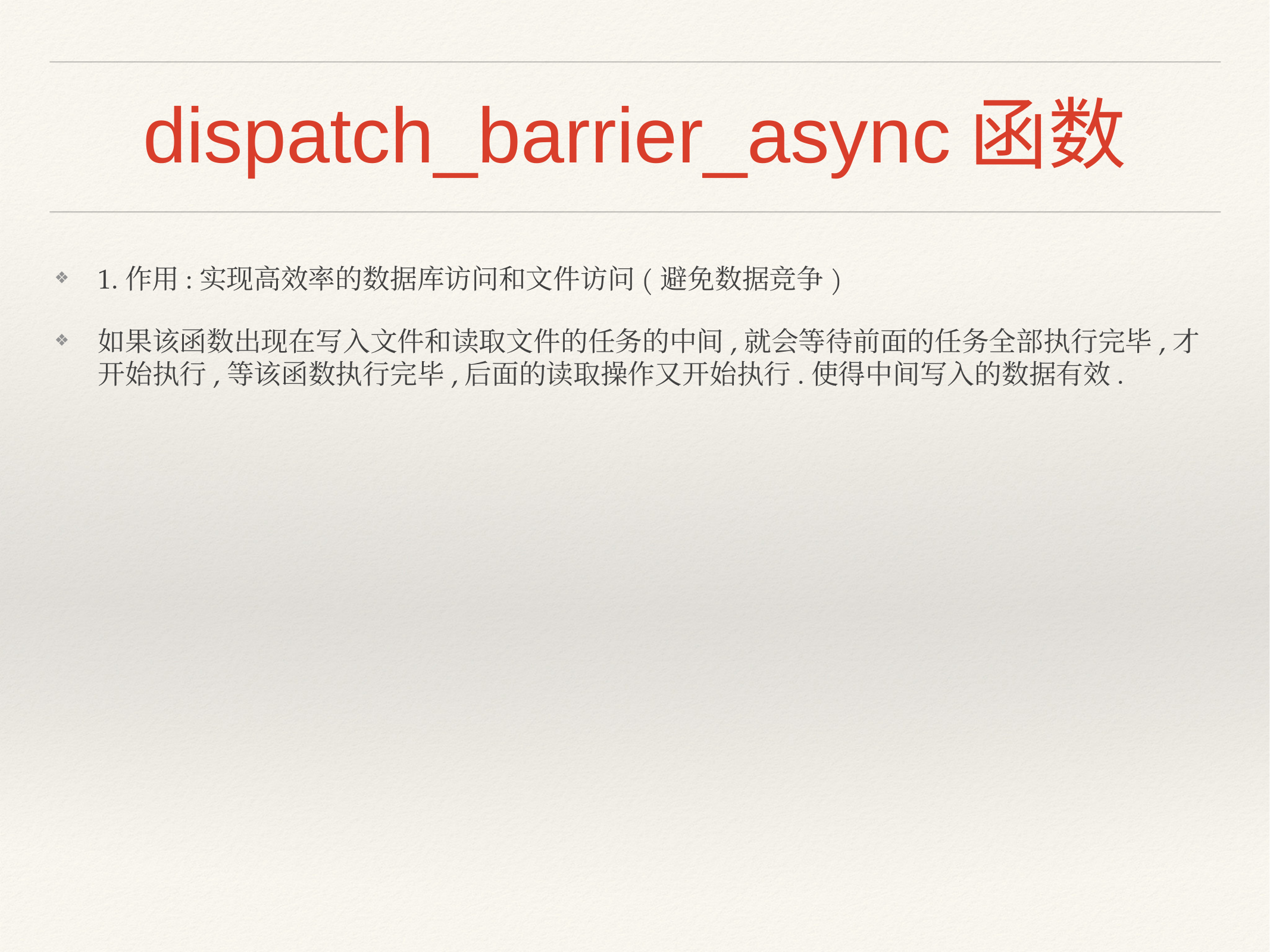

# dispatch_barrier_async函数
1.作用:实现高效率的数据库访问和文件访问(避免数据竞争)
如果该函数出现在写入文件和读取文件的任务的中间,就会等待前面的任务全部执行完毕,才开始执行,等该函数执行完毕,后面的读取操作又开始执行.使得中间写入的数据有效.